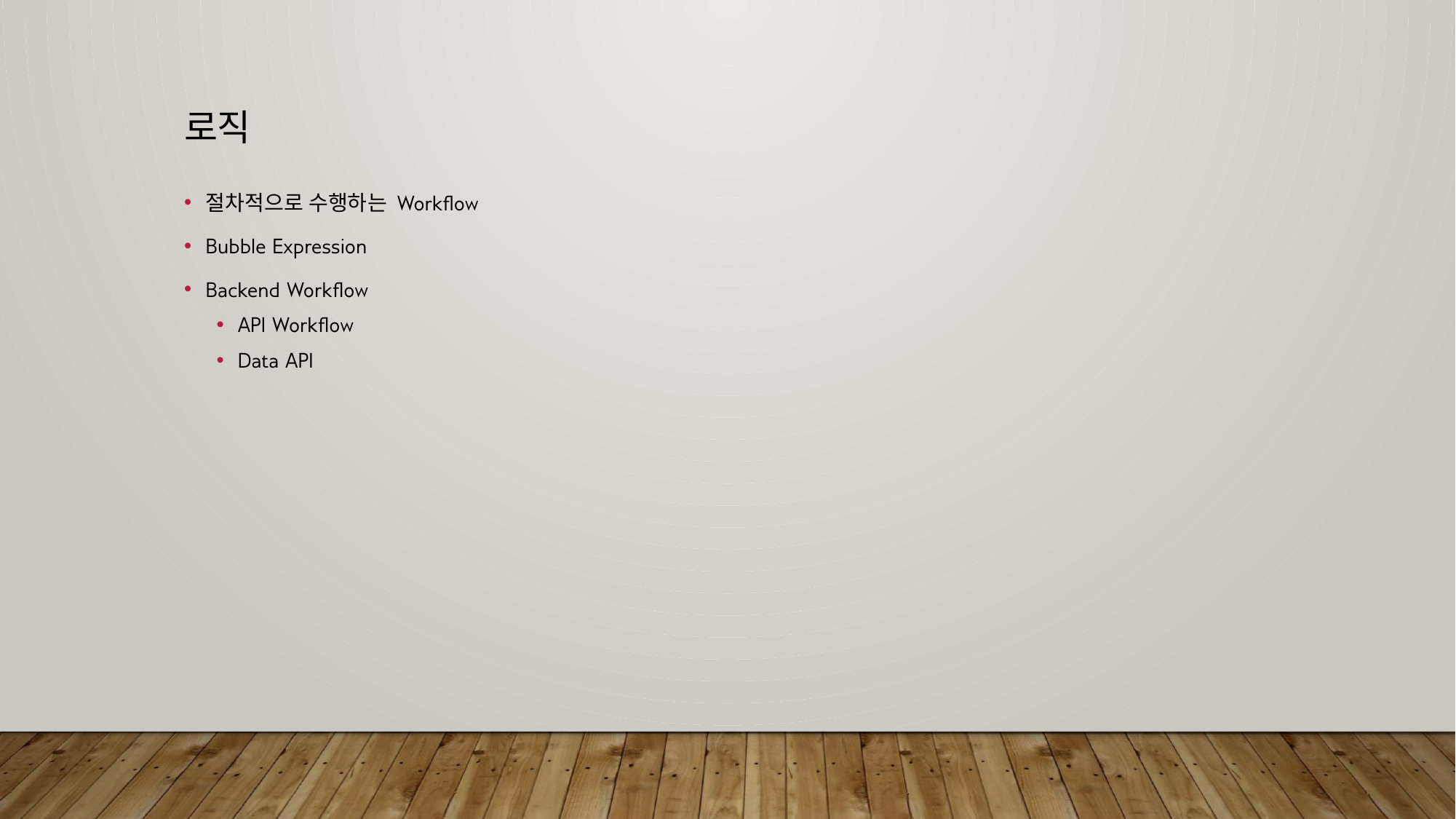

# 로직
절차적으로 수행하는 Workflow
Bubble Expression
Backend Workflow
API Workflow
Data API